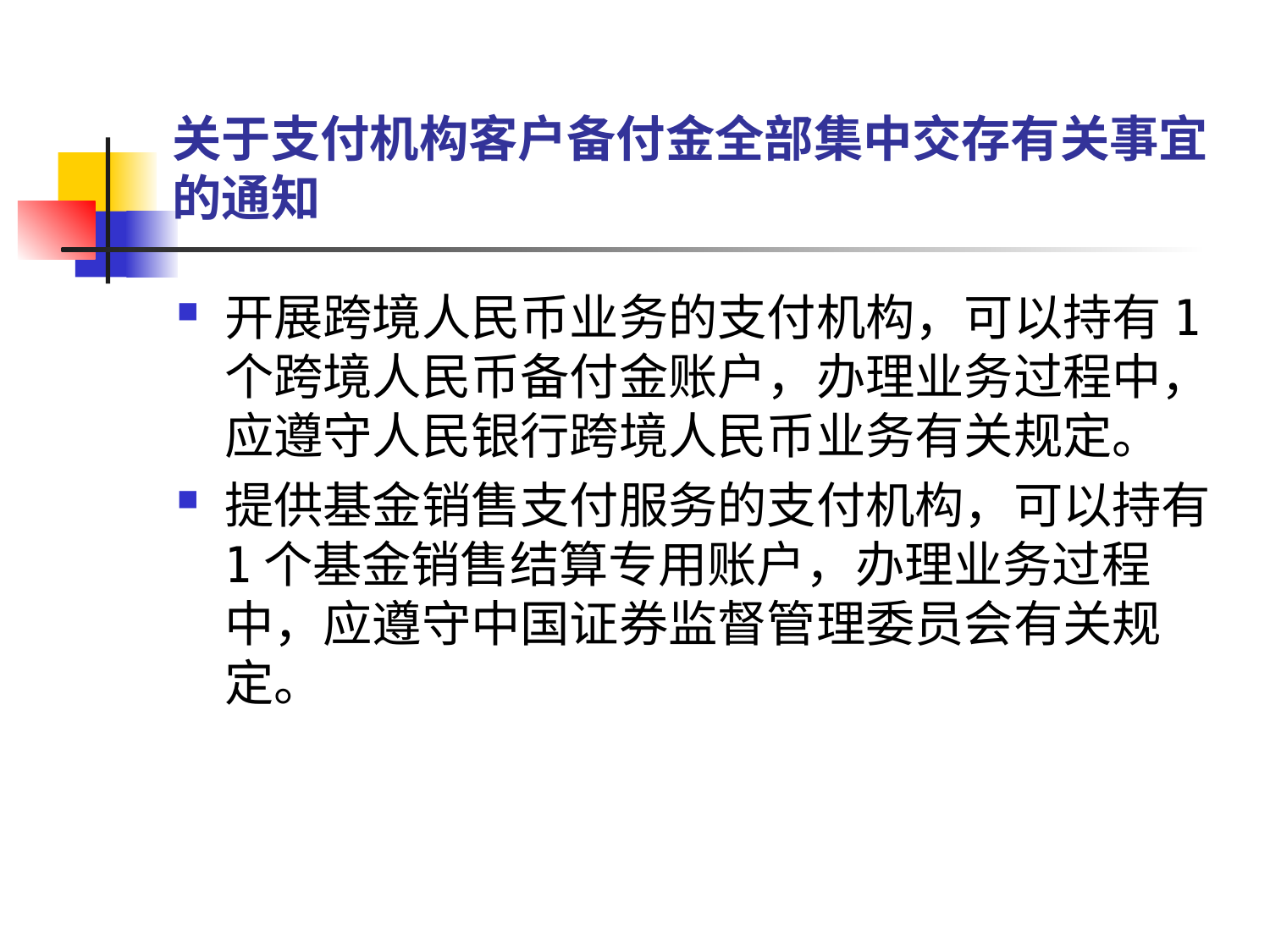

# 关于支付机构客户备付金全部集中交存有关事宜的通知
开展跨境人民币业务的支付机构，可以持有1个跨境人民币备付金账户，办理业务过程中，应遵守人民银行跨境人民币业务有关规定。
提供基金销售支付服务的支付机构，可以持有1个基金销售结算专用账户，办理业务过程中，应遵守中国证券监督管理委员会有关规定。